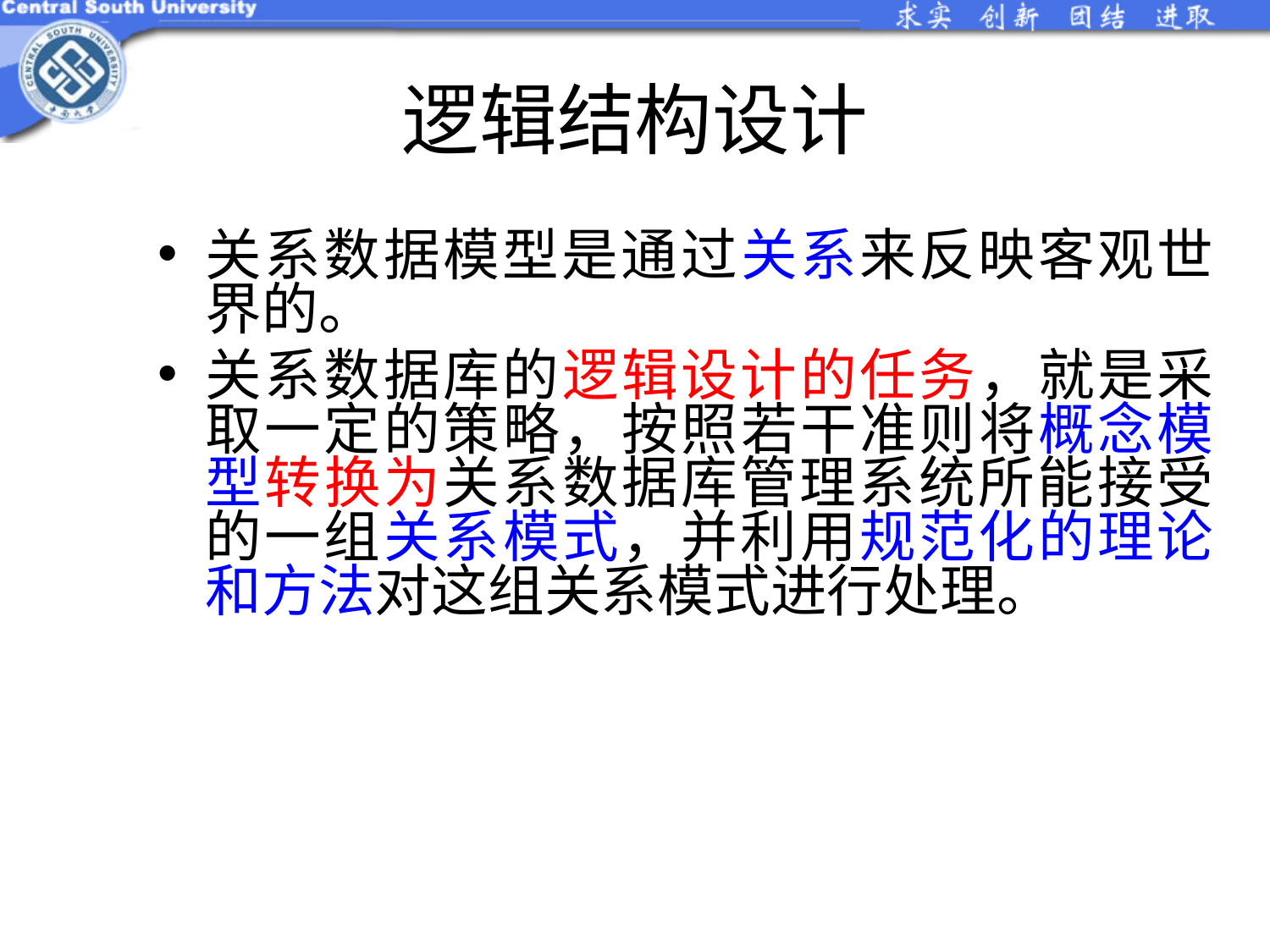

# 逻辑结构设计
关系数据模型是通过关系来反映客观世界的。
关系数据库的逻辑设计的任务，就是采取一定的策略，按照若干准则将概念模型转换为关系数据库管理系统所能接受的一组关系模式，并利用规范化的理论和方法对这组关系模式进行处理。